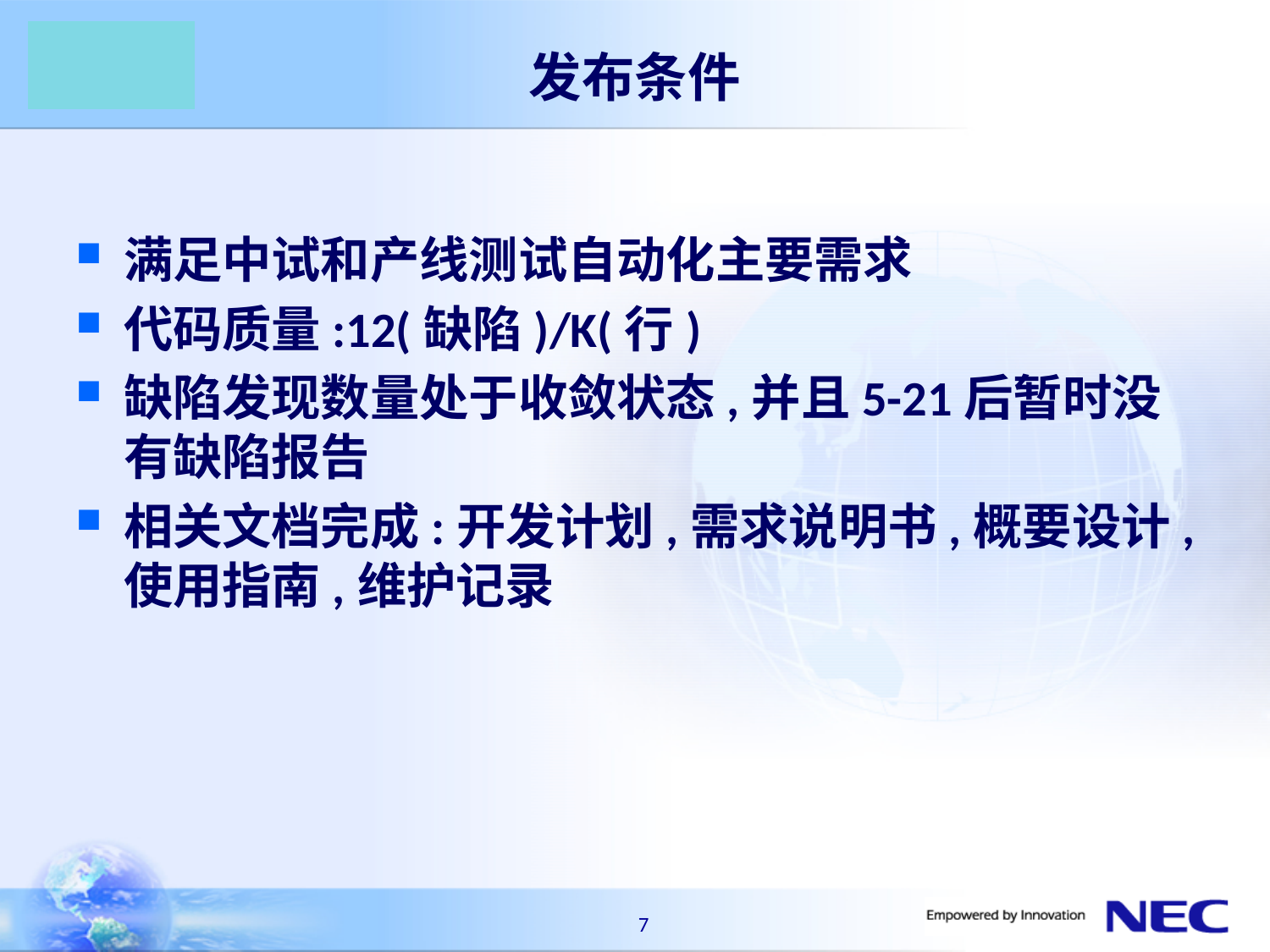

# 发布条件
满足中试和产线测试自动化主要需求
代码质量:12(缺陷)/K(行)
缺陷发现数量处于收敛状态,并且5-21后暂时没有缺陷报告
相关文档完成:开发计划,需求说明书,概要设计,使用指南,维护记录